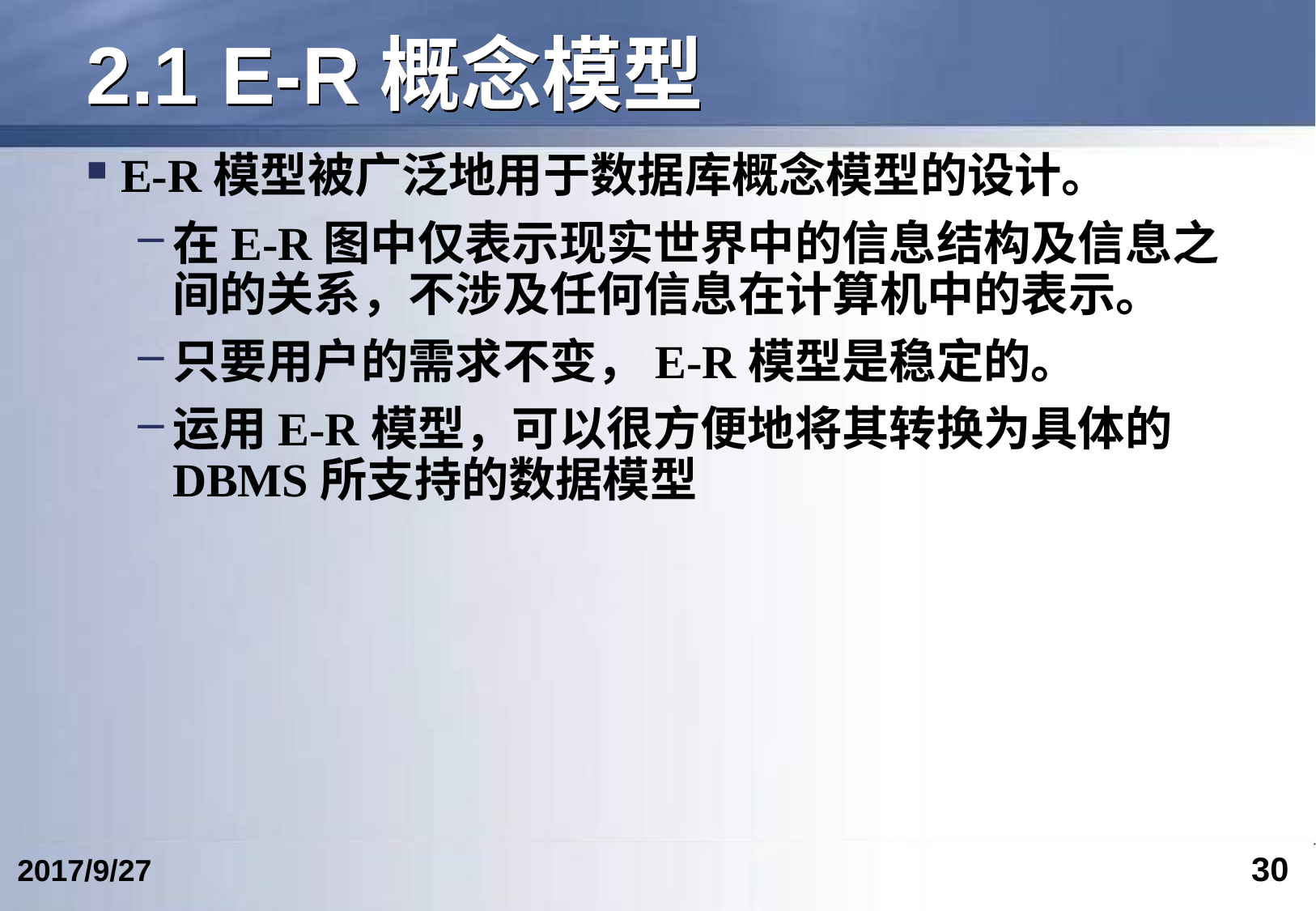

# 2.1 E-R概念模型
E-R模型被广泛地用于数据库概念模型的设计。
在E-R图中仅表示现实世界中的信息结构及信息之间的关系，不涉及任何信息在计算机中的表示。
只要用户的需求不变，E-R模型是稳定的。
运用E-R模型，可以很方便地将其转换为具体的DBMS所支持的数据模型
30
2017/9/27